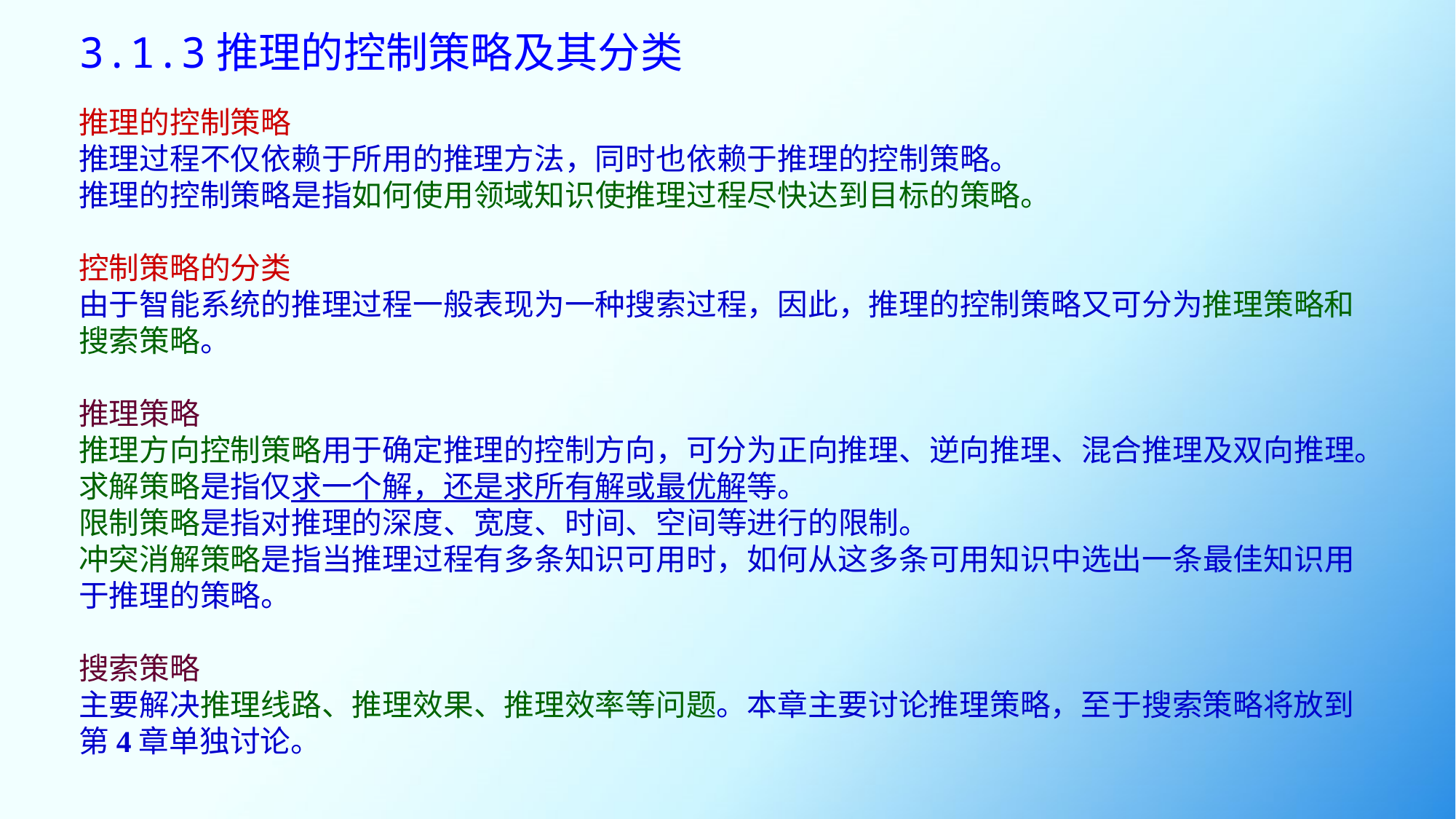

# 3.1.3推理的控制策略及其分类
推理的控制策略
推理过程不仅依赖于所用的推理方法，同时也依赖于推理的控制策略。
推理的控制策略是指如何使用领域知识使推理过程尽快达到目标的策略。

控制策略的分类
由于智能系统的推理过程一般表现为一种搜索过程，因此，推理的控制策略又可分为推理策略和搜索策略。

推理策略
推理方向控制策略用于确定推理的控制方向，可分为正向推理、逆向推理、混合推理及双向推理。
求解策略是指仅求一个解，还是求所有解或最优解等。
限制策略是指对推理的深度、宽度、时间、空间等进行的限制。
冲突消解策略是指当推理过程有多条知识可用时，如何从这多条可用知识中选出一条最佳知识用于推理的策略。

搜索策略
主要解决推理线路、推理效果、推理效率等问题。本章主要讨论推理策略，至于搜索策略将放到第4章单独讨论。

13